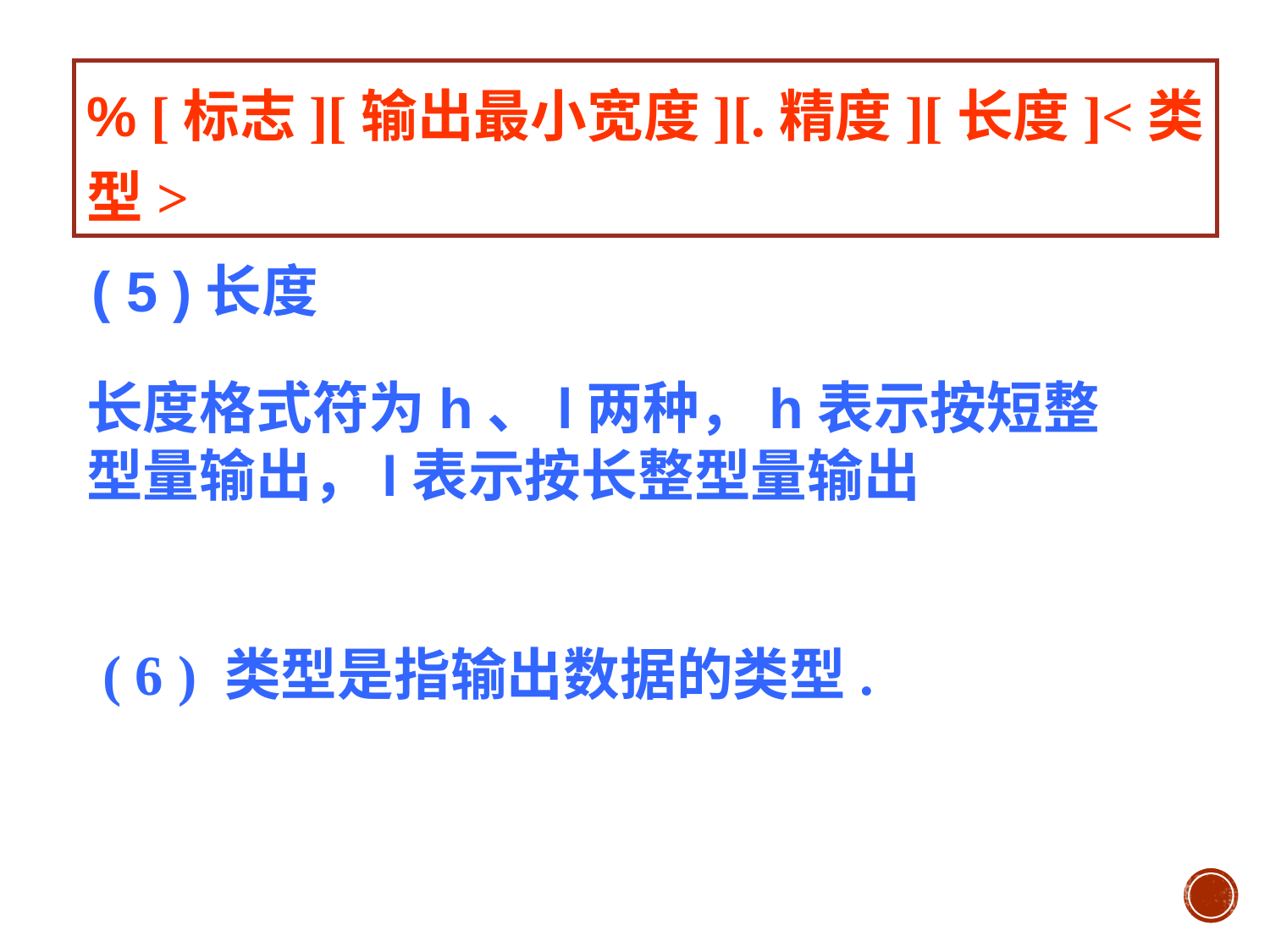

% [标志][输出最小宽度][.精度][长度]<类型>
( 5 )长度
长度格式符为h、l两种，h表示按短整型量输出，l表示按长整型量输出
( 6 ) 类型是指输出数据的类型.